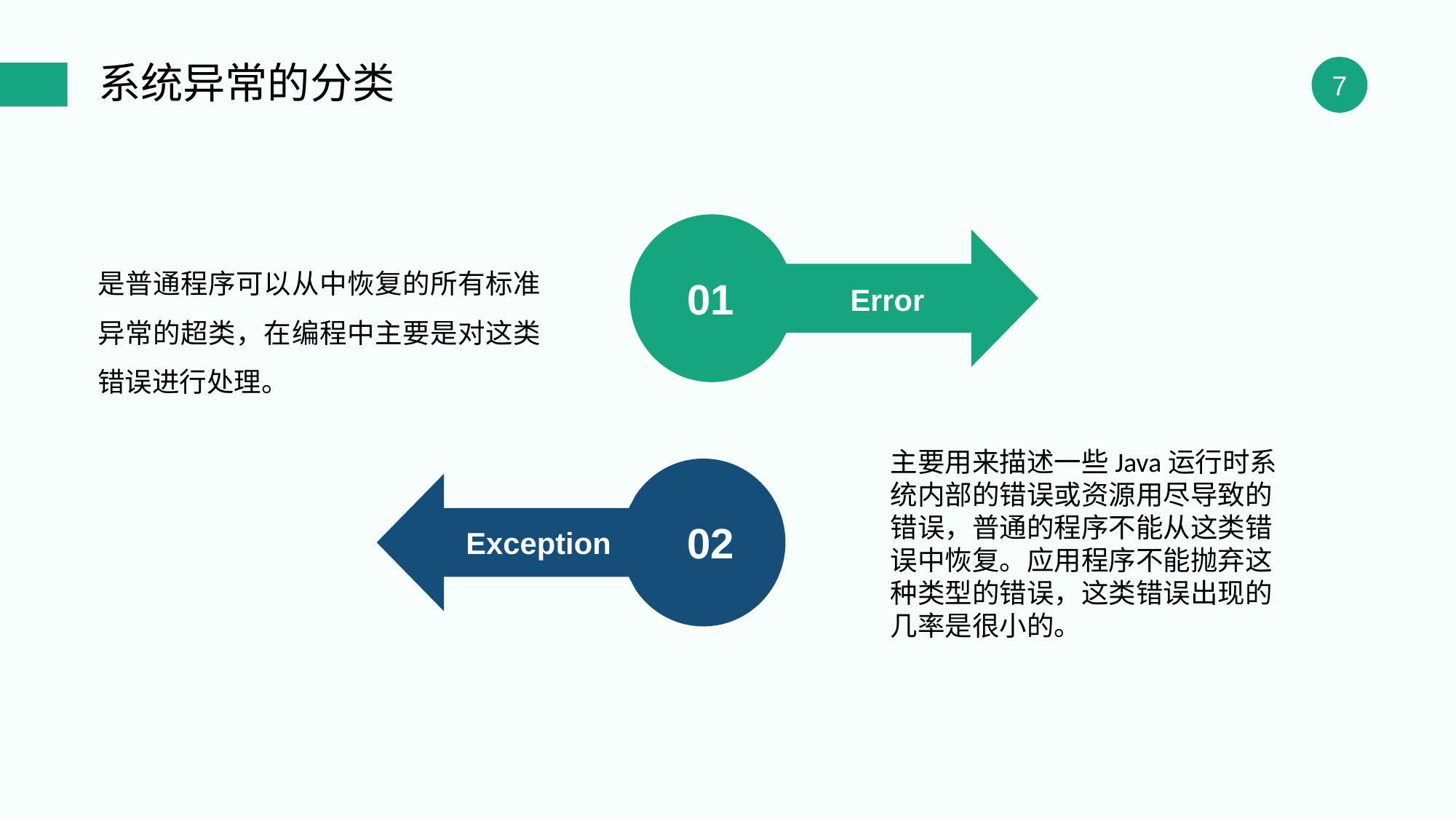

系统异常的分类

Error
01
是普通程序可以从中恢复的所有标准异常的超类，在编程中主要是对这类错误进行处理。
主要用来描述一些Java运行时系统内部的错误或资源用尽导致的错误，普通的程序不能从这类错误中恢复。应用程序不能抛弃这种类型的错误，这类错误出现的几率是很小的。

Exception
02